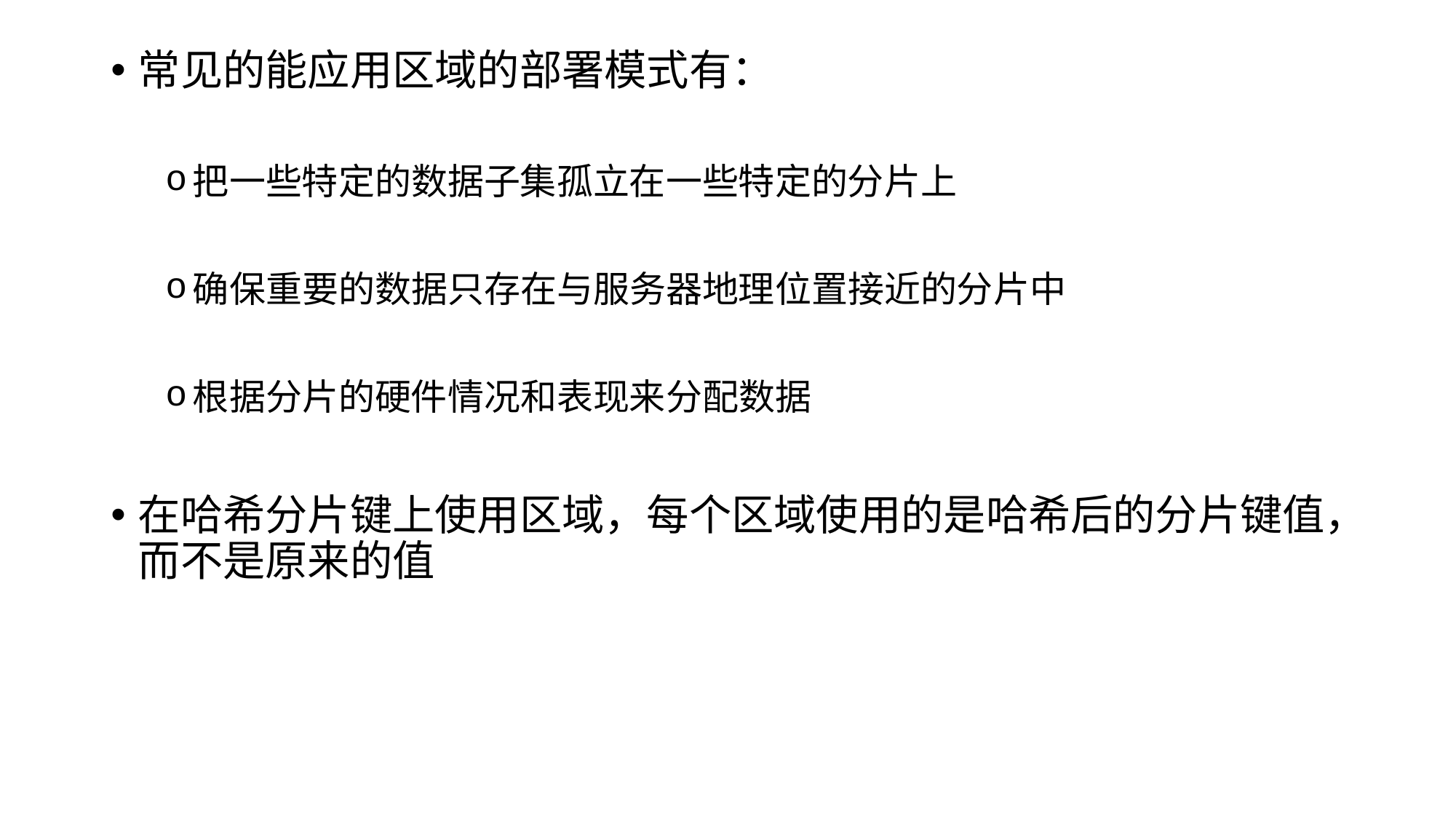

常见的能应用区域的部署模式有：

把一些特定的数据子集孤立在一些特定的分片上

确保重要的数据只存在与服务器地理位置接近的分片中

根据分片的硬件情况和表现来分配数据

在哈希分片键上使用区域，每个区域使用的是哈希后的分片键值，而不是原来的值